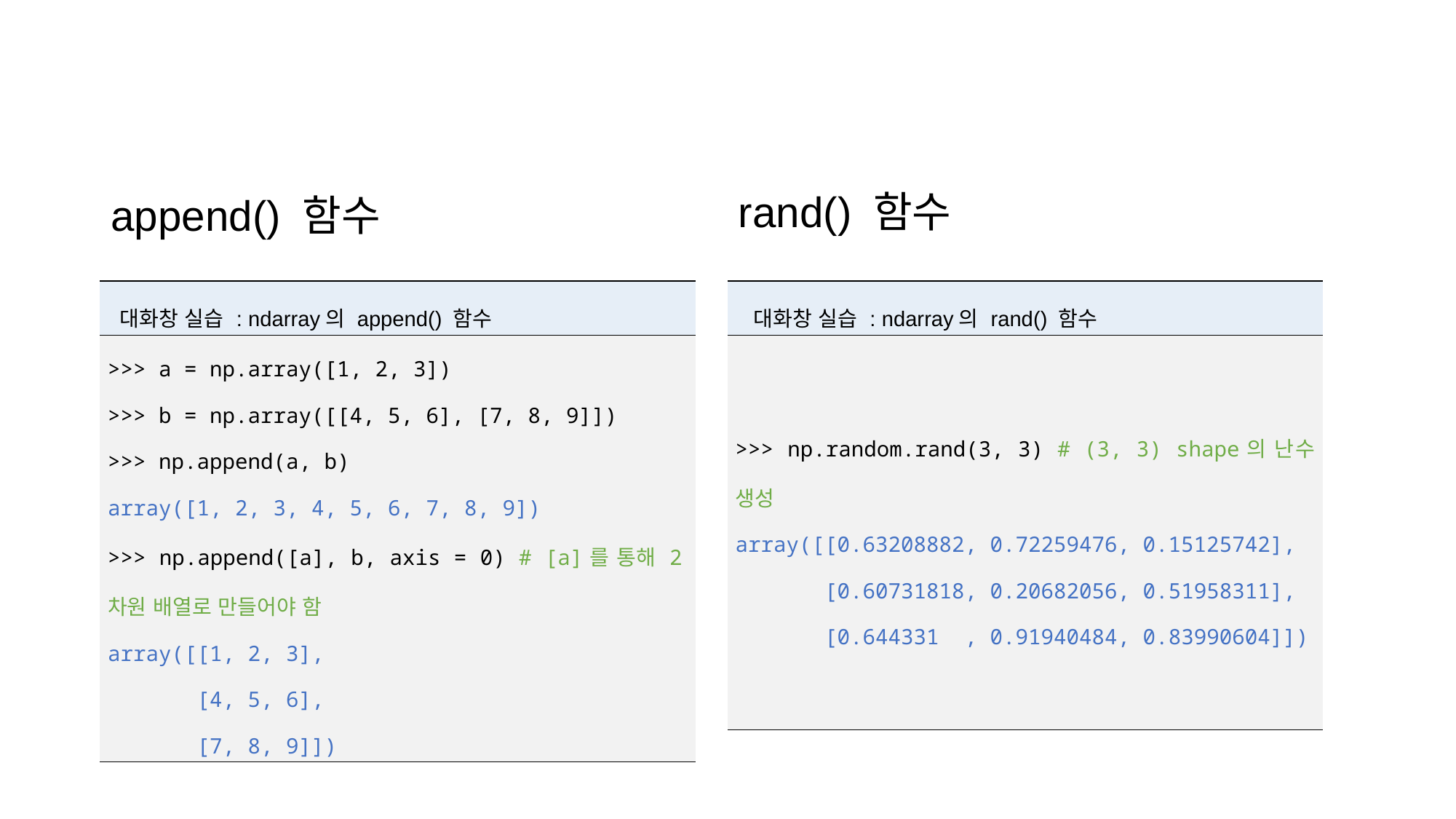

rand() 함수
append() 함수
| 대화창 실습 : ndarray의 rand() 함수 |
| --- |
| >>> np.random.rand(3, 3) # (3, 3) shape의 난수 생성 array([[0.63208882, 0.72259476, 0.15125742], [0.60731818, 0.20682056, 0.51958311], [0.644331 , 0.91940484, 0.83990604]]) |
| 대화창 실습 : ndarray의 append() 함수 |
| --- |
| >>> a = np.array([1, 2, 3]) >>> b = np.array([[4, 5, 6], [7, 8, 9]]) >>> np.append(a, b) array([1, 2, 3, 4, 5, 6, 7, 8, 9]) >>> np.append([a], b, axis = 0) # [a]를 통해 2차원 배열로 만들어야 함 array([[1, 2, 3], [4, 5, 6], [7, 8, 9]]) |